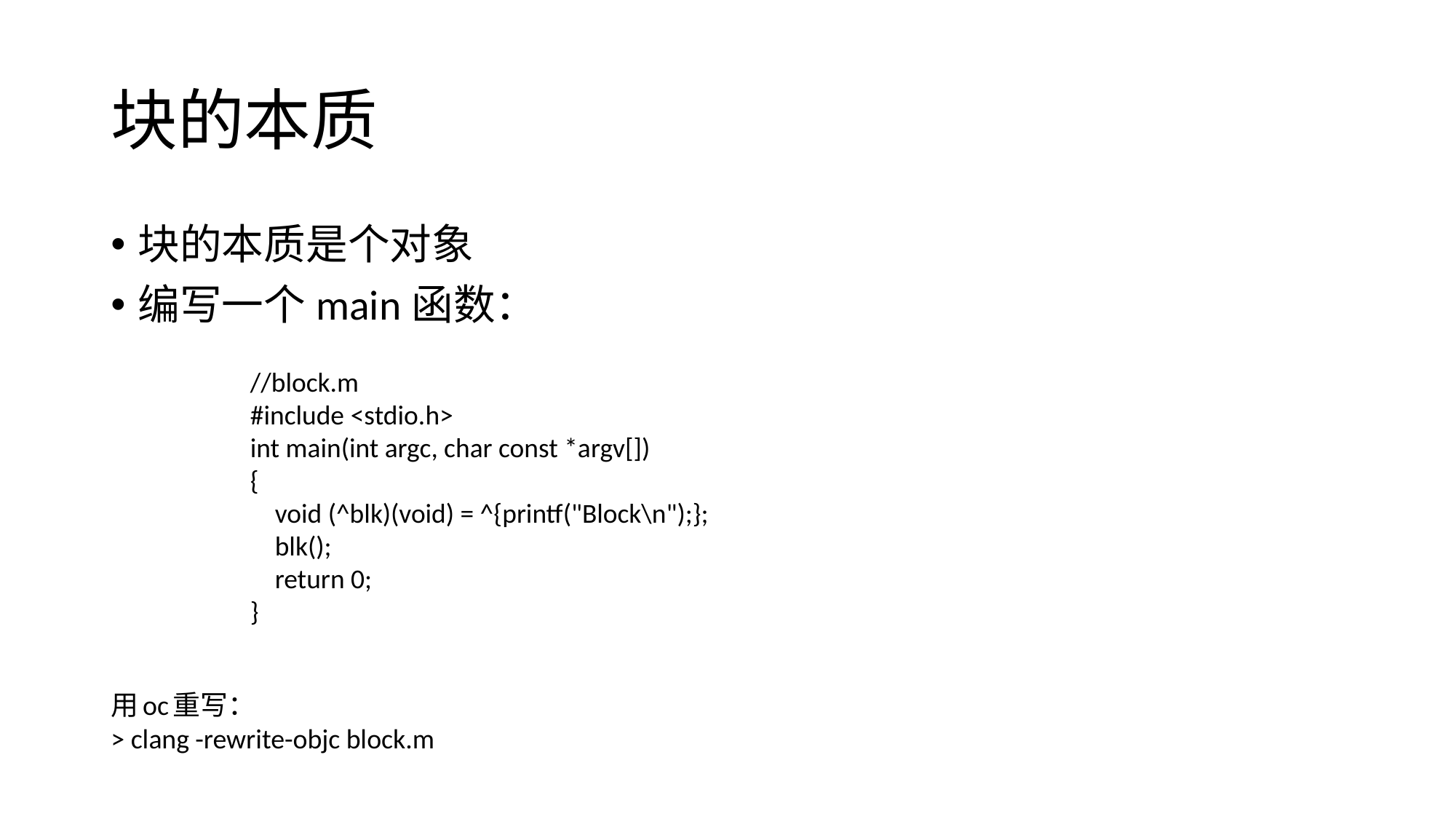

# 块的本质
块的本质是个对象
编写一个main函数：

//block.m
#include <stdio.h>
int main(int argc, char const *argv[])
{
    void (^blk)(void) = ^{printf("Block\n");};
    blk();
    return 0;
}

用oc重写：
> clang -rewrite-objc block.m